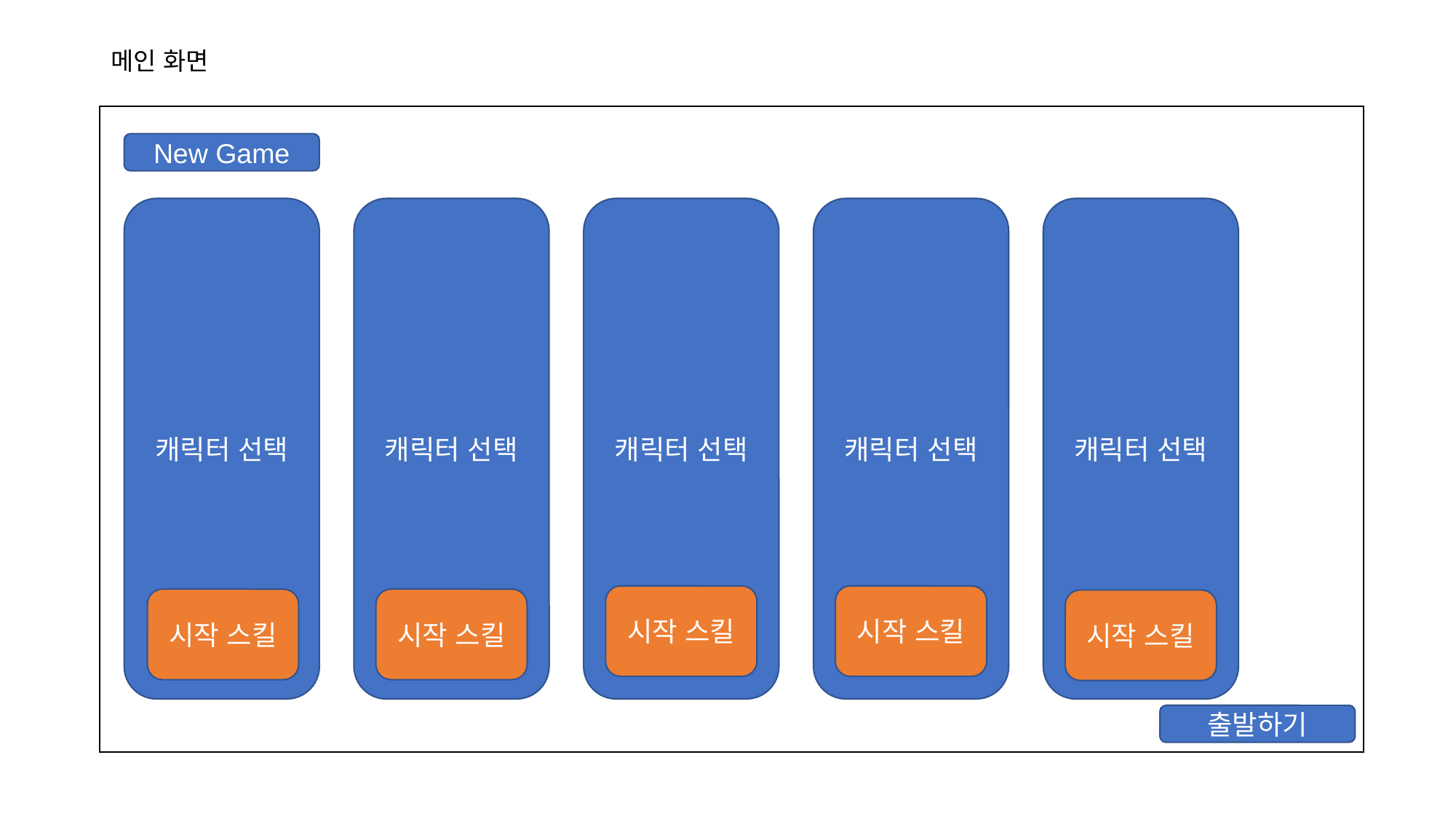

# 메인 화면

New Game
캐릭터 선택
캐릭터 선택
캐릭터 선택
캐릭터 선택
캐릭터 선택
시작 스킬
시작 스킬
시작 스킬
시작 스킬
시작 스킬
출발하기